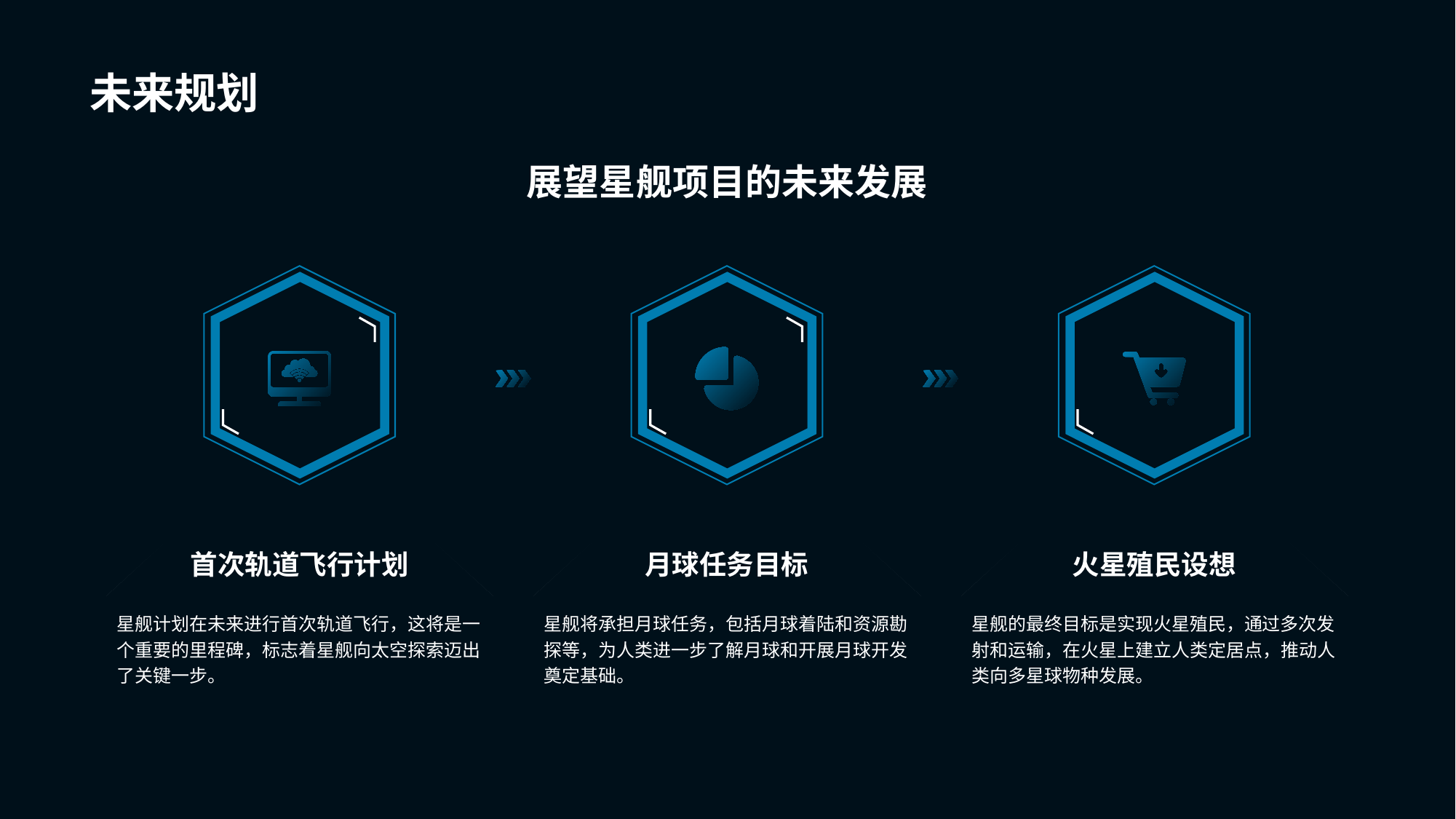

# 未来规划
展望星舰项目的未来发展

首次轨道飞行计划

星舰计划在未来进行首次轨道飞行，这将是一个重要的里程碑，标志着星舰向太空探索迈出了关键一步。

月球任务目标

星舰将承担月球任务，包括月球着陆和资源勘探等，为人类进一步了解月球和开展月球开发奠定基础。

火星殖民设想

星舰的最终目标是实现火星殖民，通过多次发射和运输，在火星上建立人类定居点，推动人类向多星球物种发展。